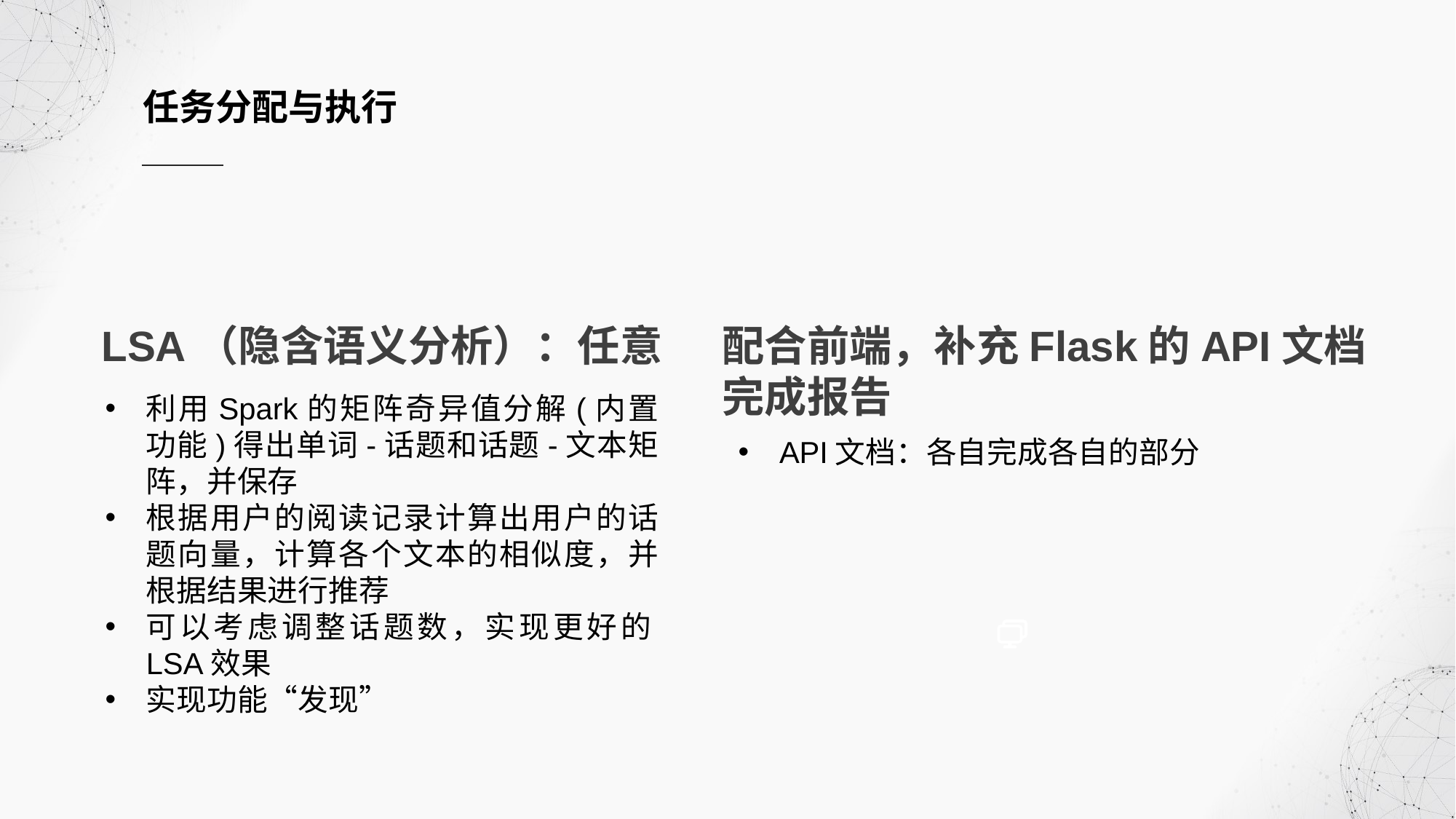

任务分配与执行

配合前端，补充Flask的API文档
完成报告
API文档：各自完成各自的部分
LSA（隐含语义分析）：任意
利用Spark的矩阵奇异值分解(内置功能)得出单词-话题和话题-文本矩阵，并保存
根据用户的阅读记录计算出用户的话题向量，计算各个文本的相似度，并根据结果进行推荐
可以考虑调整话题数，实现更好的LSA效果
实现功能“发现”